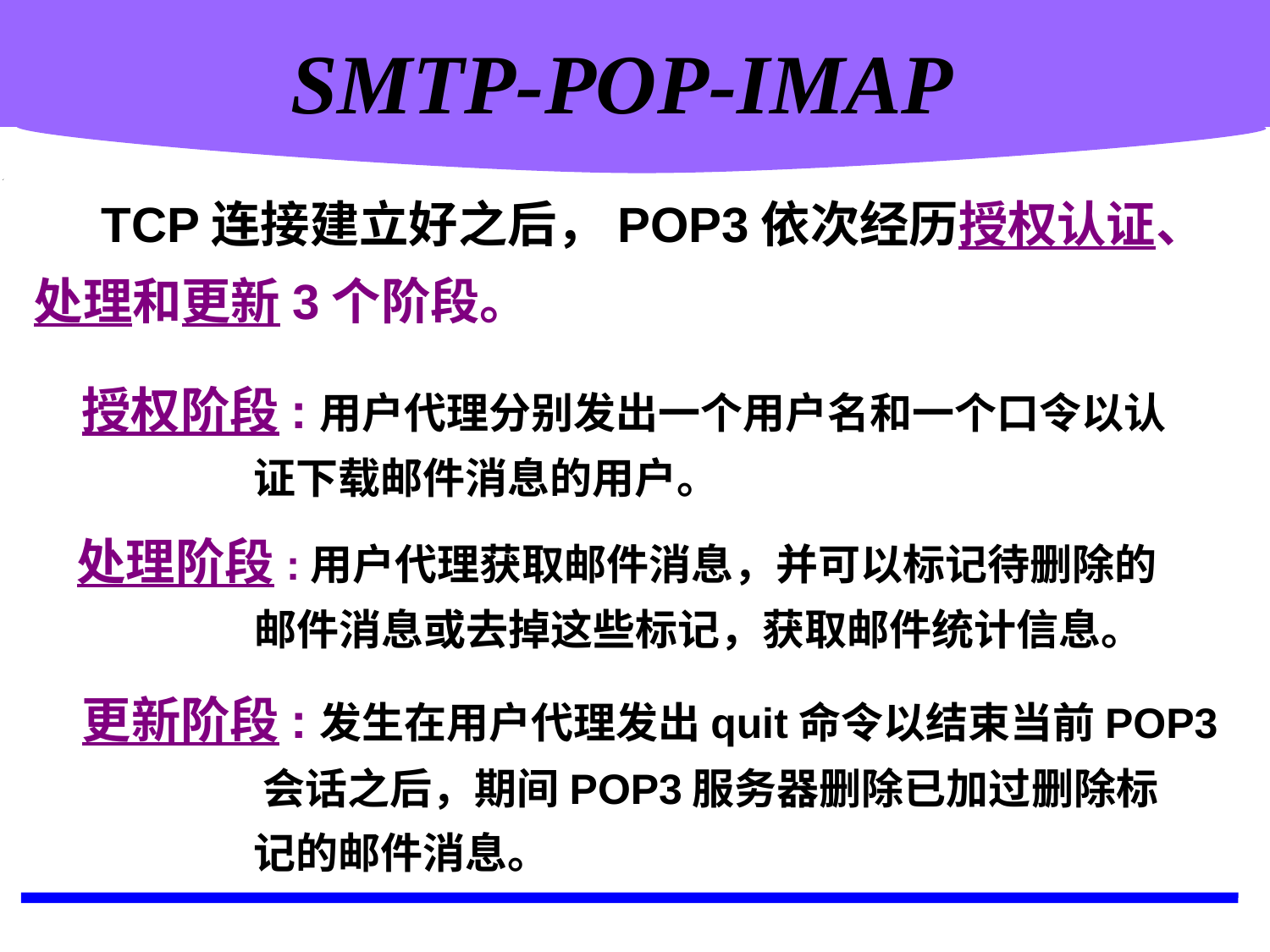

计算机网络概述
SMTP-POP-IMAP

      TCP连接建立好之后，POP3依次经历授权认证、处理和更新3个阶段。

   授权阶段:用户代理分别发出一个用户名和一个口令以认
                     证下载邮件消息的用户。
 处理阶段:用户代理获取邮件消息，并可以标记待删除的
                    邮件消息或去掉这些标记，获取邮件统计信息。
   更新阶段:发生在用户代理发出quit命令以结束当前POP3
                      会话之后，期间POP3服务器删除已加过删除标
                     记的邮件消息。